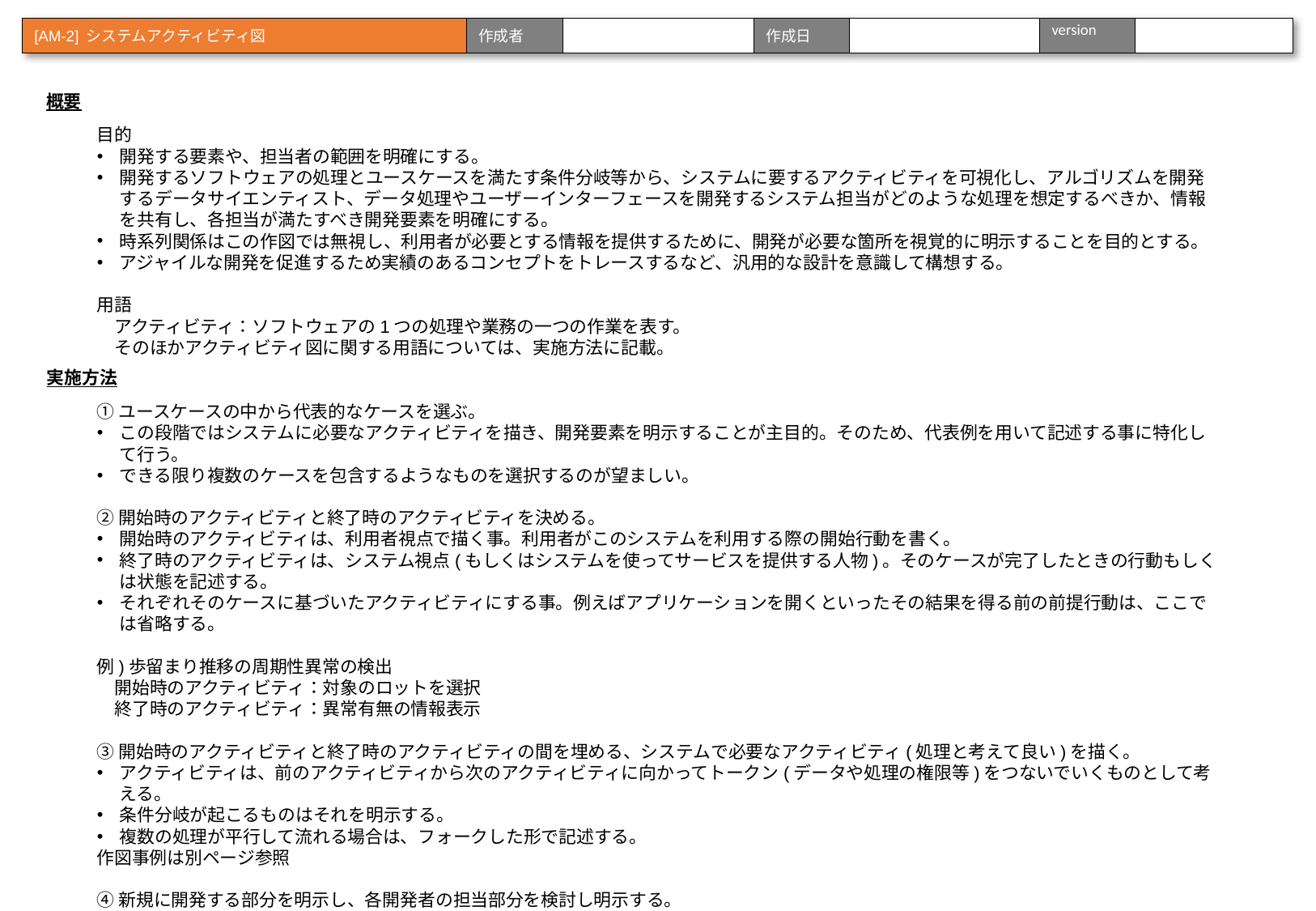

| [AM-2] システムアクティビティ図 | 作成者 |  | 作成日 |  | version |  |
| --- | --- | --- | --- | --- | --- | --- |
概要
目的
開発する要素や、担当者の範囲を明確にする。
開発するソフトウェアの処理とユースケースを満たす条件分岐等から、システムに要するアクティビティを可視化し、アルゴリズムを開発するデータサイエンティスト、データ処理やユーザーインターフェースを開発するシステム担当がどのような処理を想定するべきか、情報を共有し、各担当が満たすべき開発要素を明確にする。
時系列関係はこの作図では無視し、利用者が必要とする情報を提供するために、開発が必要な箇所を視覚的に明示することを目的とする。
アジャイルな開発を促進するため実績のあるコンセプトをトレースするなど、汎用的な設計を意識して構想する。

用語
　アクティビティ：ソフトウェアの1つの処理や業務の一つの作業を表す。
　そのほかアクティビティ図に関する用語については、実施方法に記載。
実施方法
①ユースケースの中から代表的なケースを選ぶ。
この段階ではシステムに必要なアクティビティを描き、開発要素を明示することが主目的。そのため、代表例を用いて記述する事に特化して行う。
できる限り複数のケースを包含するようなものを選択するのが望ましい。

②開始時のアクティビティと終了時のアクティビティを決める。
開始時のアクティビティは、利用者視点で描く事。利用者がこのシステムを利用する際の開始行動を書く。
終了時のアクティビティは、システム視点(もしくはシステムを使ってサービスを提供する人物)。そのケースが完了したときの行動もしくは状態を記述する。
それぞれそのケースに基づいたアクティビティにする事。例えばアプリケーションを開くといったその結果を得る前の前提行動は、ここでは省略する。

例)歩留まり推移の周期性異常の検出
　開始時のアクティビティ：対象のロットを選択
　終了時のアクティビティ：異常有無の情報表示

③開始時のアクティビティと終了時のアクティビティの間を埋める、システムで必要なアクティビティ(処理と考えて良い)を描く。
アクティビティは、前のアクティビティから次のアクティビティに向かってトークン(データや処理の権限等)をつないでいくものとして考える。
条件分岐が起こるものはそれを明示する。
複数の処理が平行して流れる場合は、フォークした形で記述する。
作図事例は別ページ参照

④新規に開発する部分を明示し、各開発者の担当部分を検討し明示する。